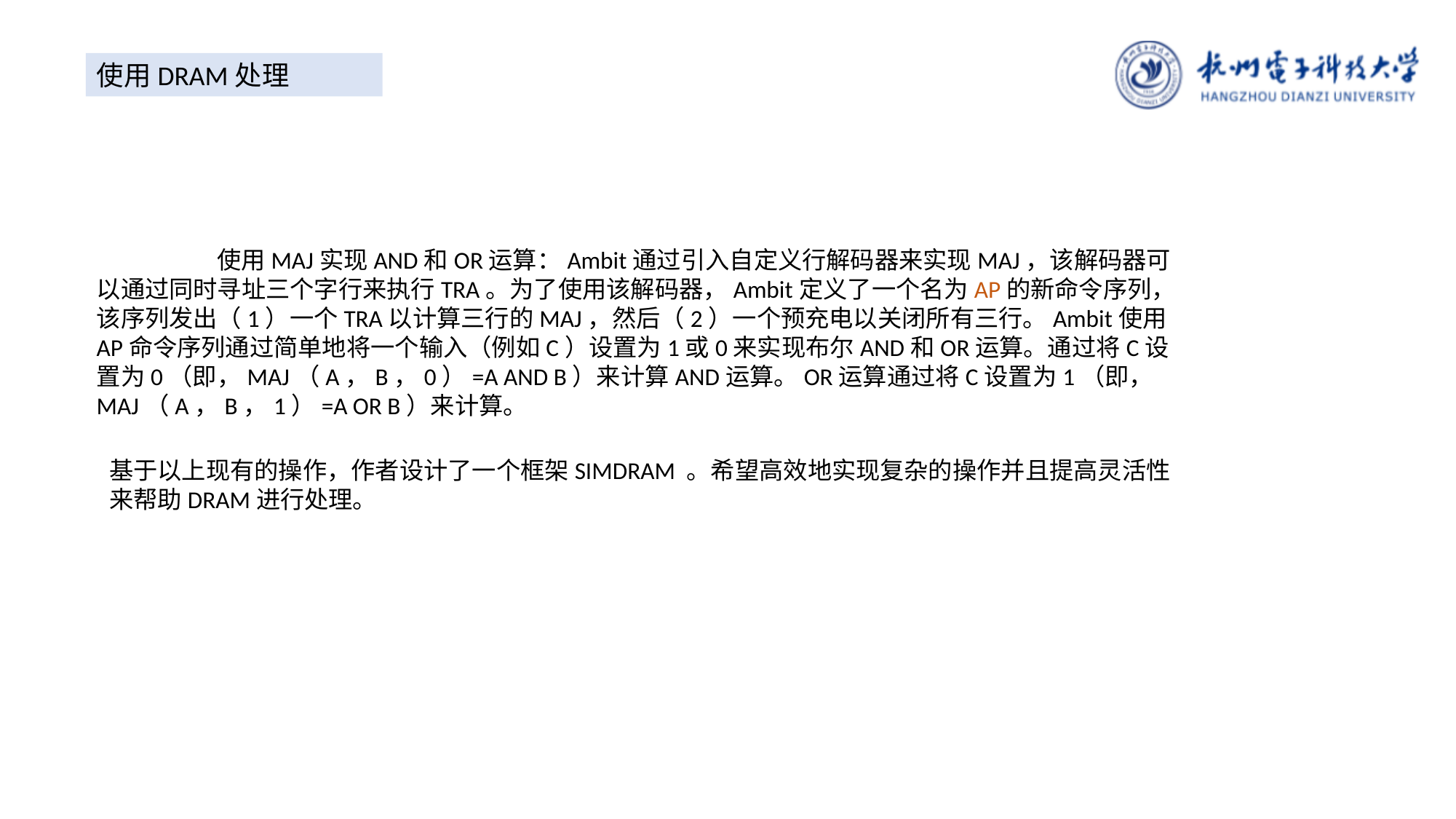

使用DRAM处理
	 使用MAJ实现AND和OR运算：Ambit通过引入自定义行解码器来实现MAJ，该解码器可以通过同时寻址三个字行来执行TRA。为了使用该解码器，Ambit定义了一个名为AP的新命令序列，该序列发出（1）一个TRA以计算三行的MAJ，然后（2）一个预充电以关闭所有三行。Ambit使用AP命令序列通过简单地将一个输入（例如C）设置为1或0来实现布尔AND和OR运算。通过将C设置为0（即，MAJ（A，B，0）=A AND B）来计算AND运算。OR运算通过将C设置为1（即，MAJ（A，B，1）=A OR B）来计算。

基于以上现有的操作，作者设计了一个框架SIMDRAM 。希望高效地实现复杂的操作并且提高灵活性来帮助DRAM进行处理。